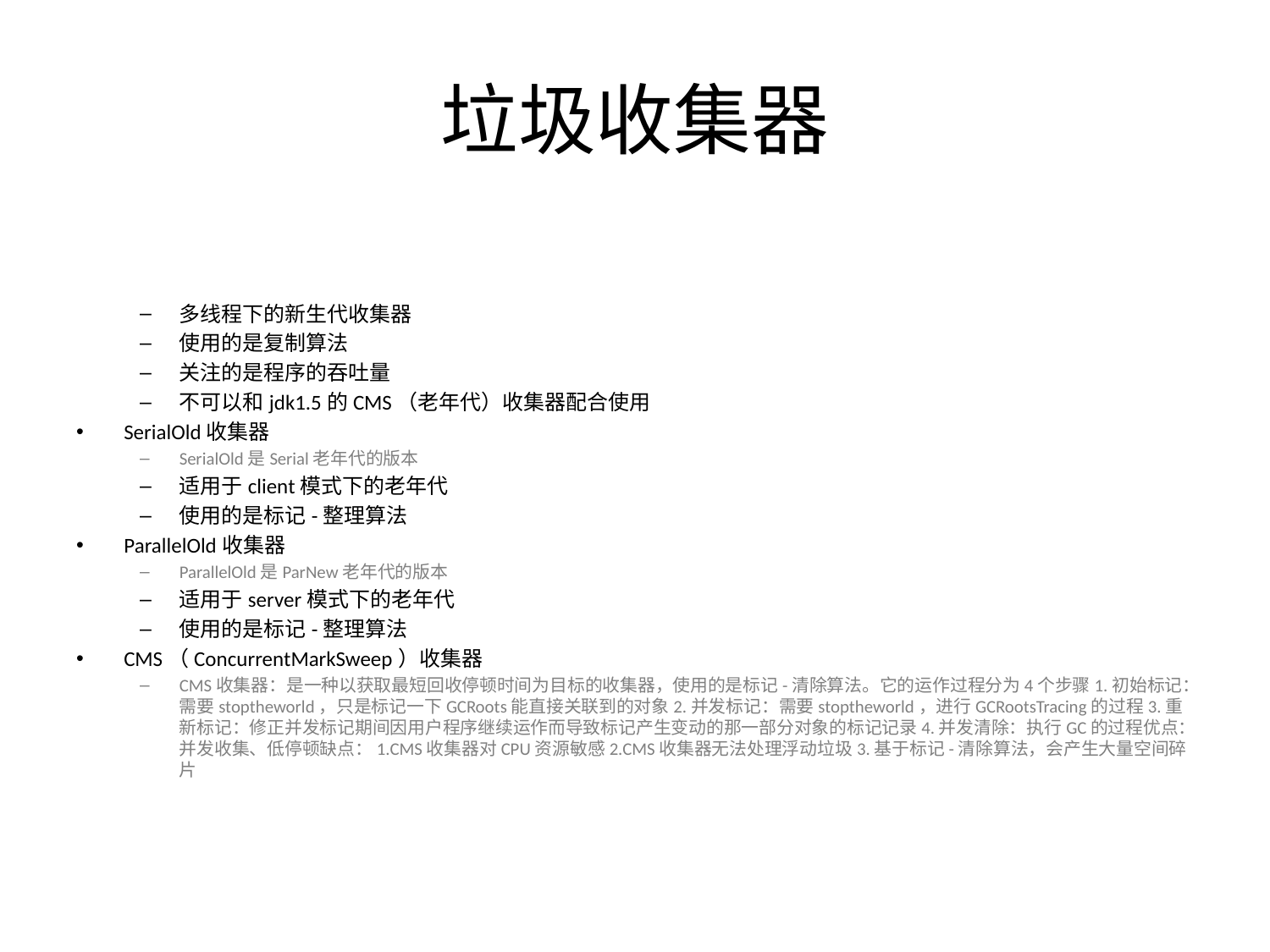

# 垃圾收集器

多线程下的新生代收集器
使用的是复制算法
关注的是程序的吞吐量
不可以和jdk1.5的CMS（老年代）收集器配合使用
SerialOld收集器
SerialOld是Serial老年代的版本
适用于client模式下的老年代
使用的是标记-整理算法
ParallelOld收集器
ParallelOld是ParNew老年代的版本
适用于server模式下的老年代
使用的是标记-整理算法
CMS（ConcurrentMarkSweep）收集器
CMS收集器：是一种以获取最短回收停顿时间为目标的收集器，使用的是标记-清除算法。它的运作过程分为4个步骤1.初始标记：需要stoptheworld，只是标记一下GCRoots能直接关联到的对象2.并发标记：需要stoptheworld，进行GCRootsTracing的过程3.重新标记：修正并发标记期间因用户程序继续运作而导致标记产生变动的那一部分对象的标记记录4.并发清除：执行GC的过程优点：并发收集、低停顿缺点：1.CMS收集器对CPU资源敏感2.CMS收集器无法处理浮动垃圾3.基于标记-清除算法，会产生大量空间碎片